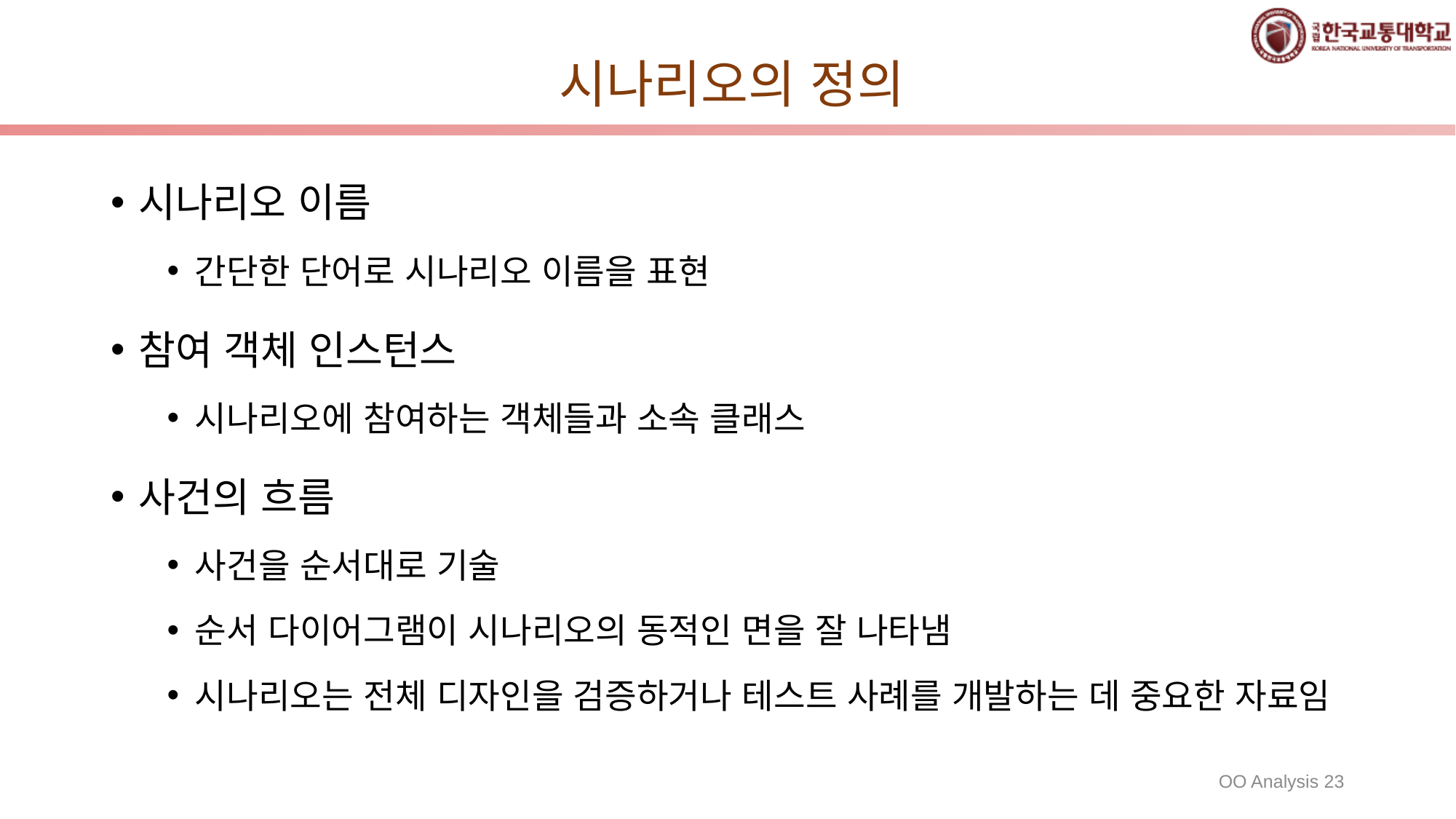

# 시나리오의 정의
시나리오 이름
간단한 단어로 시나리오 이름을 표현
참여 객체 인스턴스
시나리오에 참여하는 객체들과 소속 클래스
사건의 흐름
사건을 순서대로 기술
순서 다이어그램이 시나리오의 동적인 면을 잘 나타냄
시나리오는 전체 디자인을 검증하거나 테스트 사례를 개발하는 데 중요한 자료임
OO Analysis 23